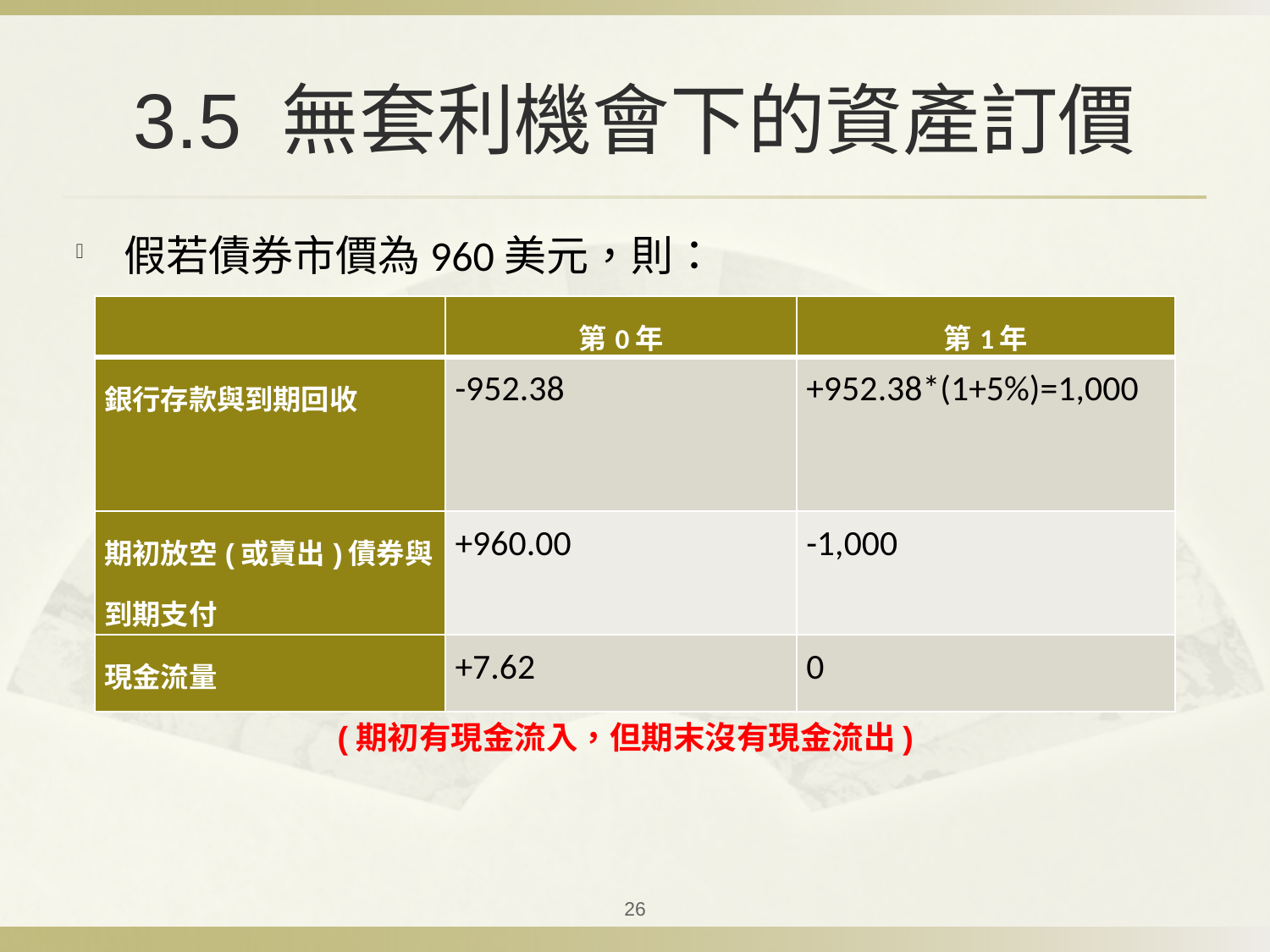

# 3.5 無套利機會下的資產訂價
假若債券市價為960美元，則：
|  | 第0年 | 第1年 |
| --- | --- | --- |
| 銀行存款與到期回收 | -952.38 | +952.38\*(1+5%)=1,000 |
| 期初放空(或賣出)債券與到期支付 | +960.00 | -1,000 |
| 現金流量 | +7.62 | 0 |
(期初有現金流入，但期末沒有現金流出)
26